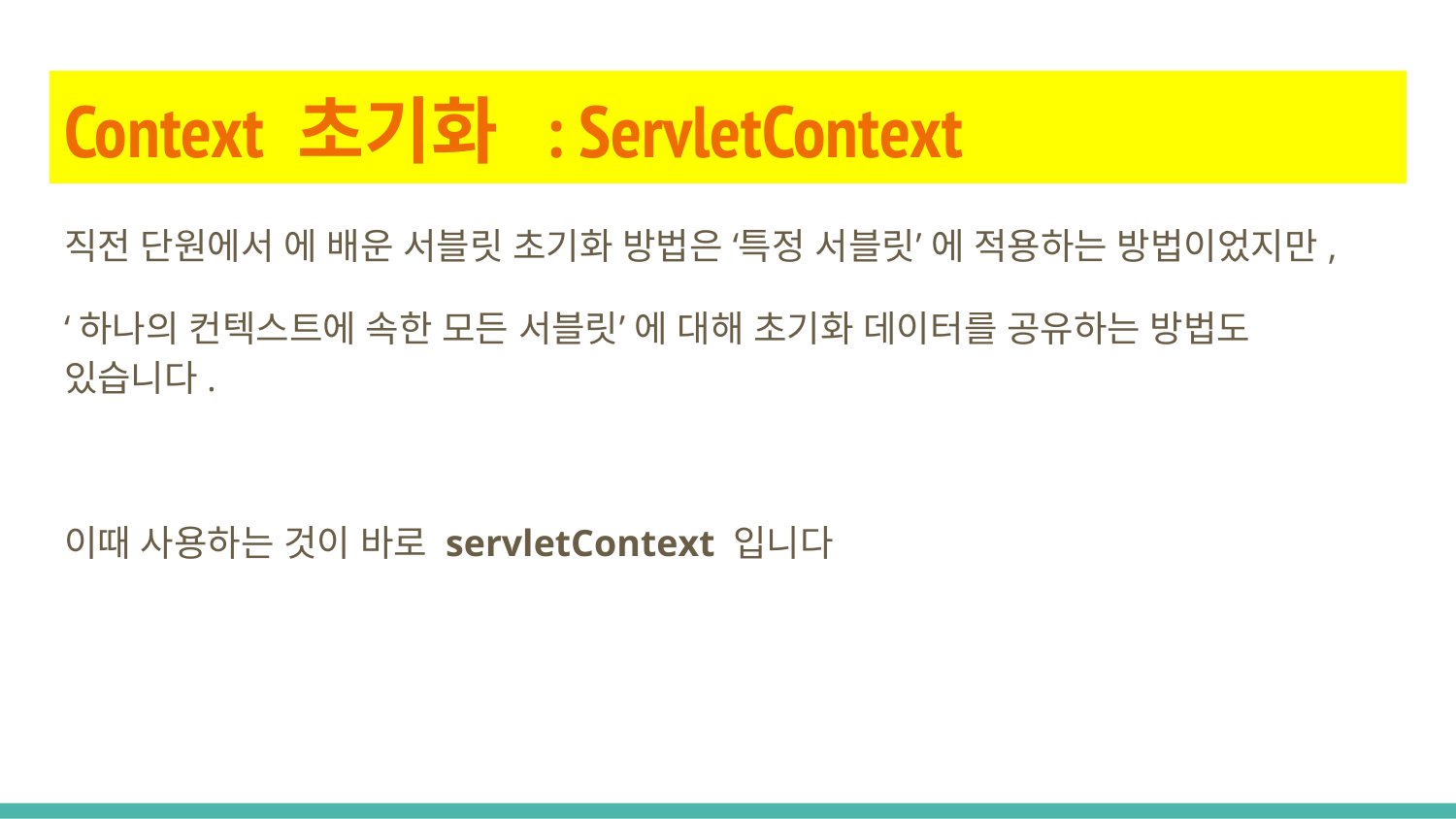

# Context 초기화  : ServletContext
직전 단원에서 에 배운 서블릿 초기화 방법은 ‘특정 서블릿’ 에 적용하는 방법이었지만,
‘하나의 컨텍스트에 속한 모든 서블릿’ 에 대해 초기화 데이터를 공유하는 방법도 있습니다.

이때 사용하는 것이 바로 servletContext 입니다